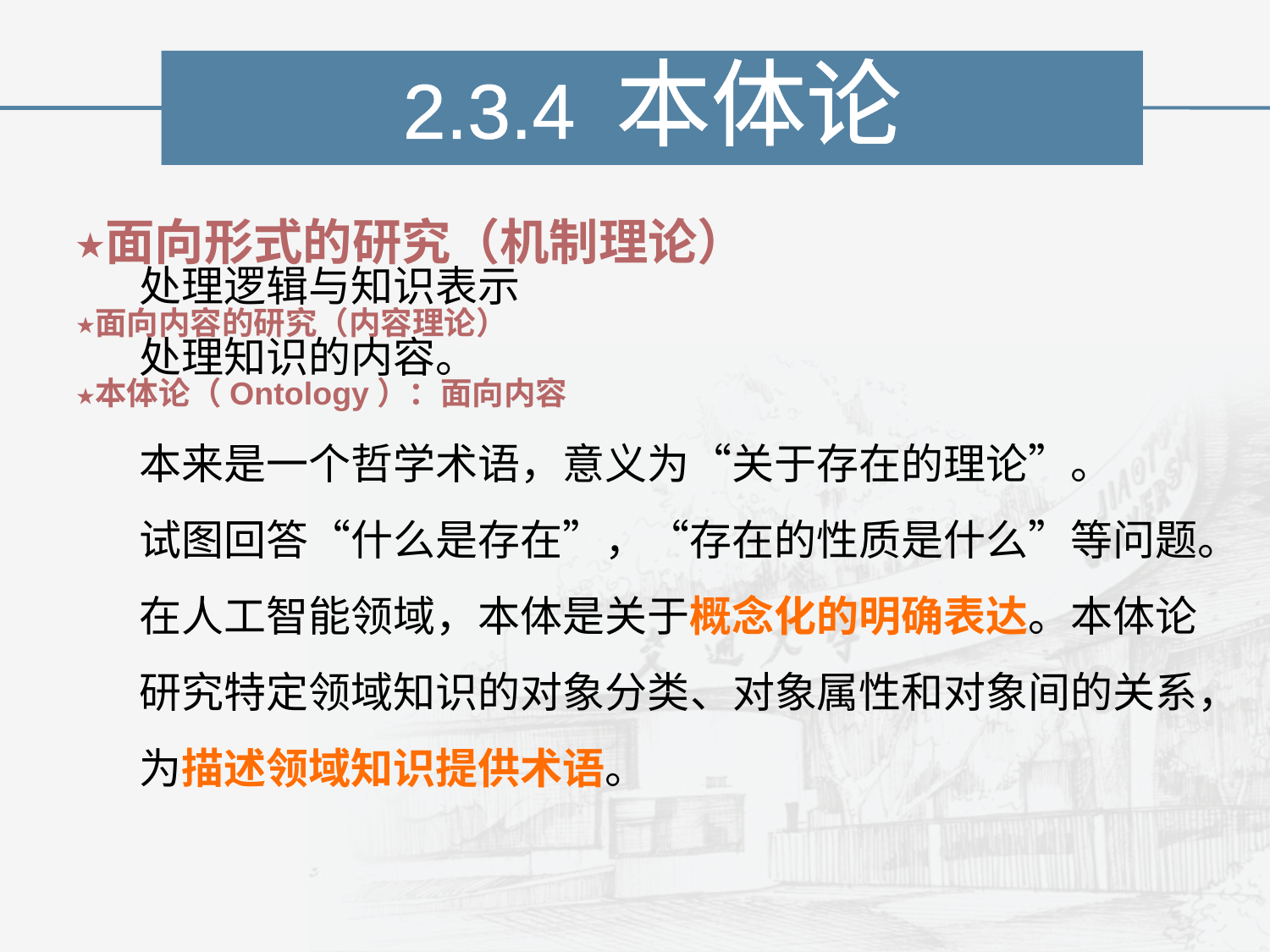

2.3.4 本体论
面向形式的研究（机制理论）
处理逻辑与知识表示
面向内容的研究（内容理论）
处理知识的内容。
本体论（Ontology）：面向内容
本来是一个哲学术语，意义为“关于存在的理论”。
试图回答“什么是存在”，“存在的性质是什么”等问题。
在人工智能领域，本体是关于概念化的明确表达。本体论研究特定领域知识的对象分类、对象属性和对象间的关系，为描述领域知识提供术语。
47